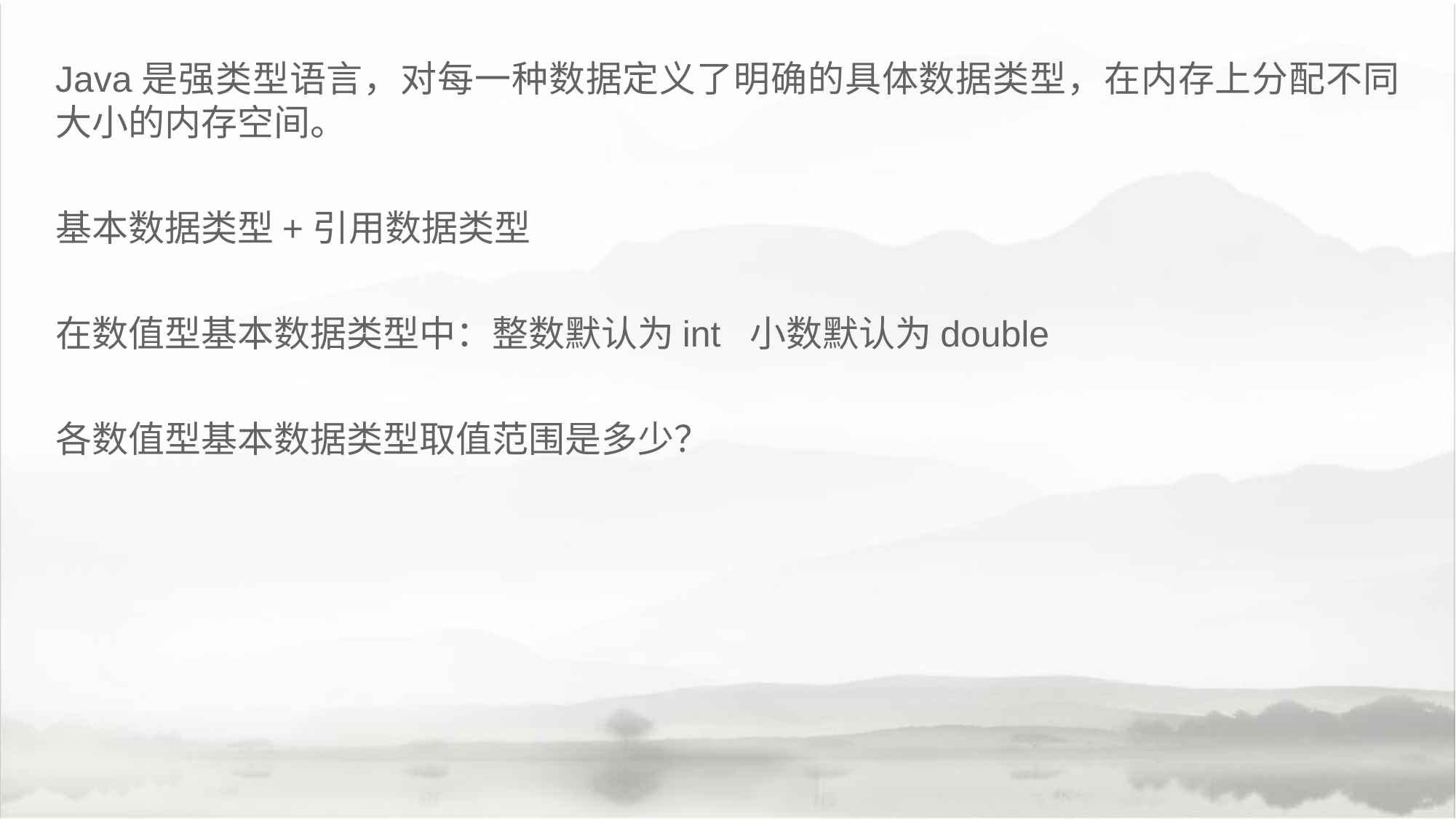

Java是强类型语言，对每一种数据定义了明确的具体数据类型，在内存上分配不同大小的内存空间。

基本数据类型+引用数据类型

在数值型基本数据类型中：整数默认为int  小数默认为double

各数值型基本数据类型取值范围是多少？